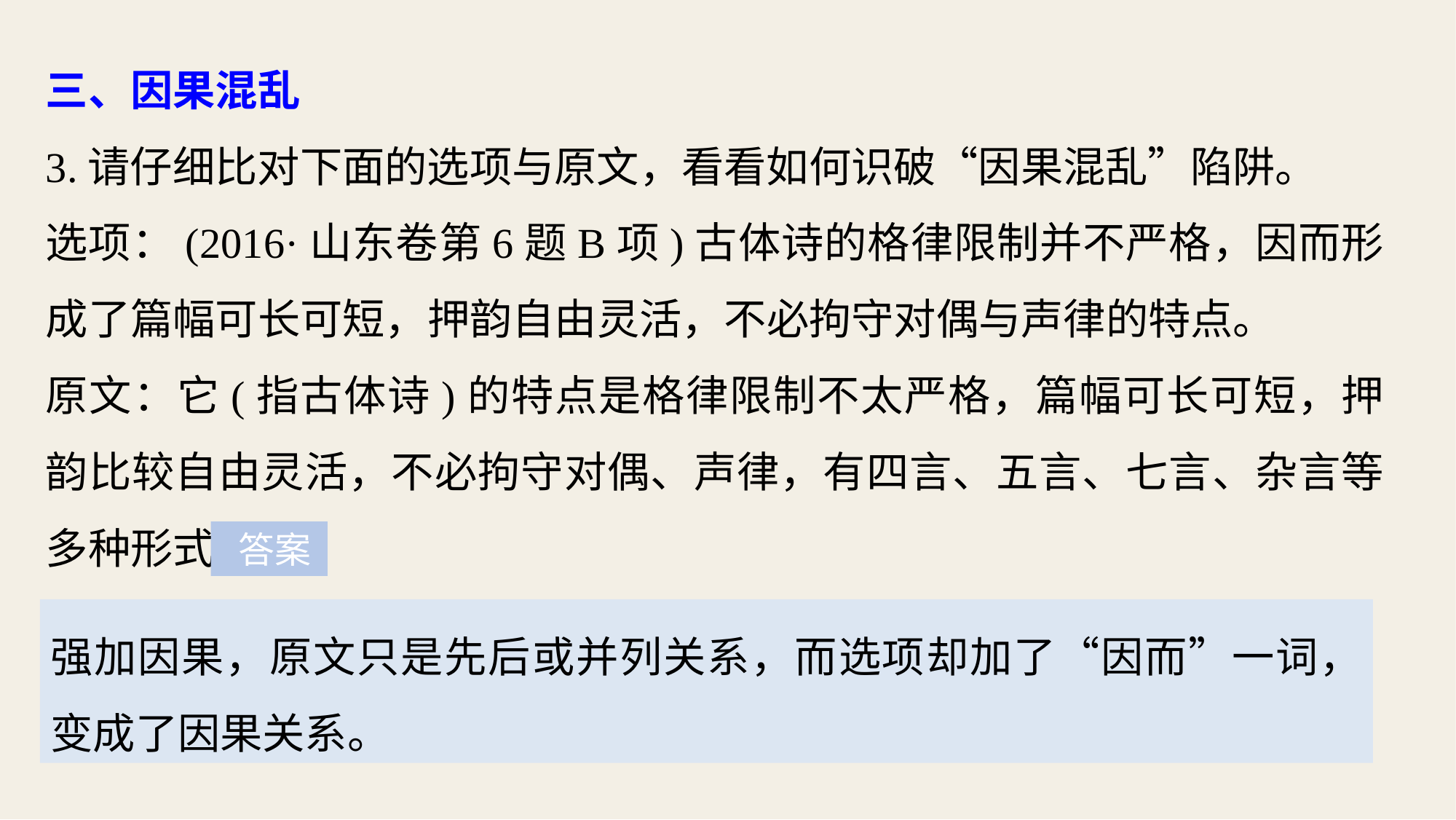

三、因果混乱
3.请仔细比对下面的选项与原文，看看如何识破“因果混乱”陷阱。
选项：(2016·山东卷第6题B项)古体诗的格律限制并不严格，因而形成了篇幅可长可短，押韵自由灵活，不必拘守对偶与声律的特点。
原文：它(指古体诗)的特点是格律限制不太严格，篇幅可长可短，押韵比较自由灵活，不必拘守对偶、声律，有四言、五言、七言、杂言等多种形式。
 答案
强加因果，原文只是先后或并列关系，而选项却加了“因而”一词，变成了因果关系。